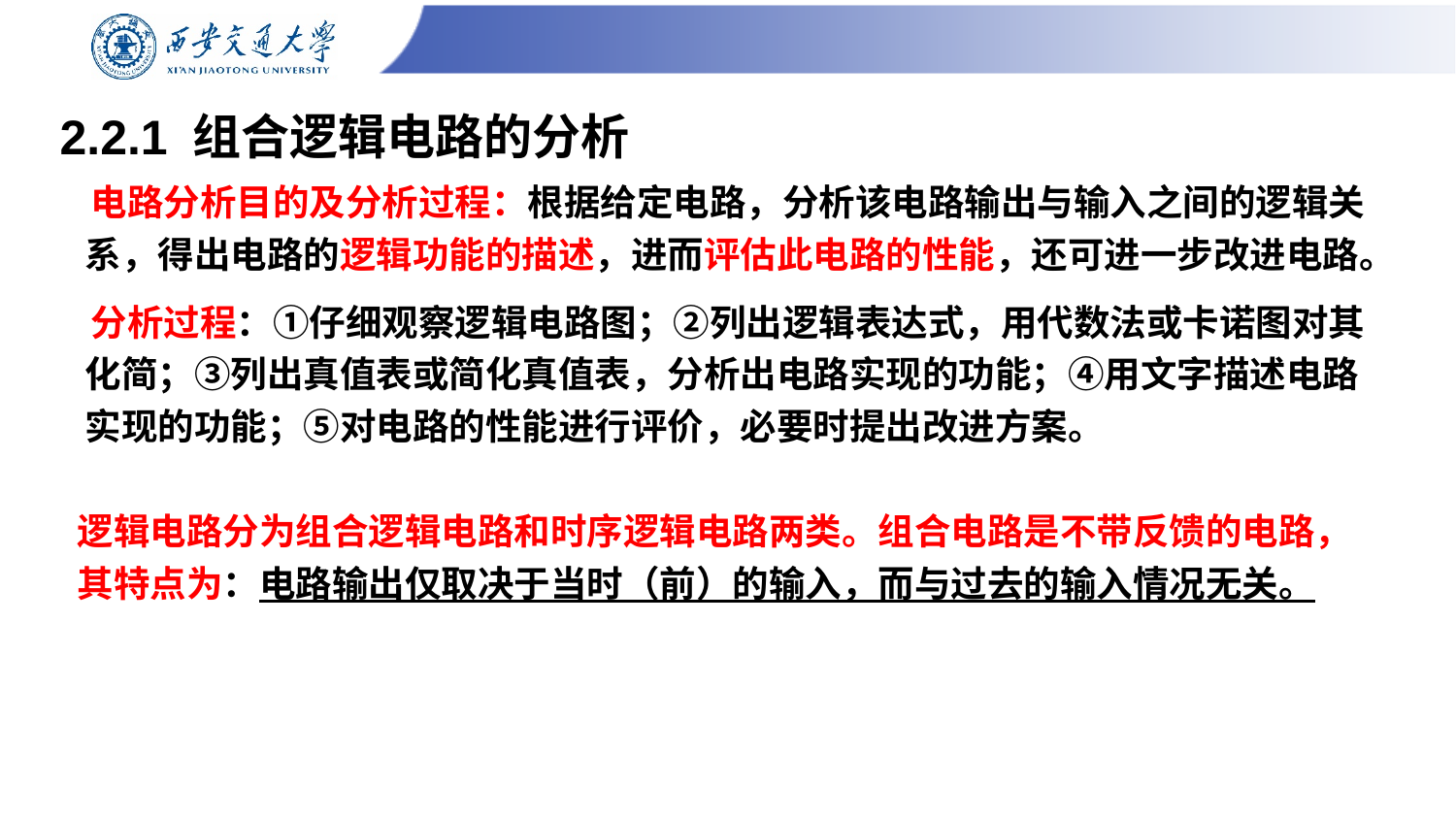

2.2.1 组合逻辑电路的分析
   电路分析目的及分析过程：根据给定电路，分析该电路输出与输入之间的逻辑关系，得出电路的逻辑功能的描述，进而评估此电路的性能，还可进一步改进电路。
   分析过程：①仔细观察逻辑电路图；②列出逻辑表达式，用代数法或卡诺图对其化简；③列出真值表或简化真值表，分析出电路实现的功能；④用文字描述电路实现的功能；⑤对电路的性能进行评价，必要时提出改进方案。
逻辑电路分为组合逻辑电路和时序逻辑电路两类。组合电路是不带反馈的电路，其特点为：电路输出仅取决于当时（前）的输入，而与过去的输入情况无关。